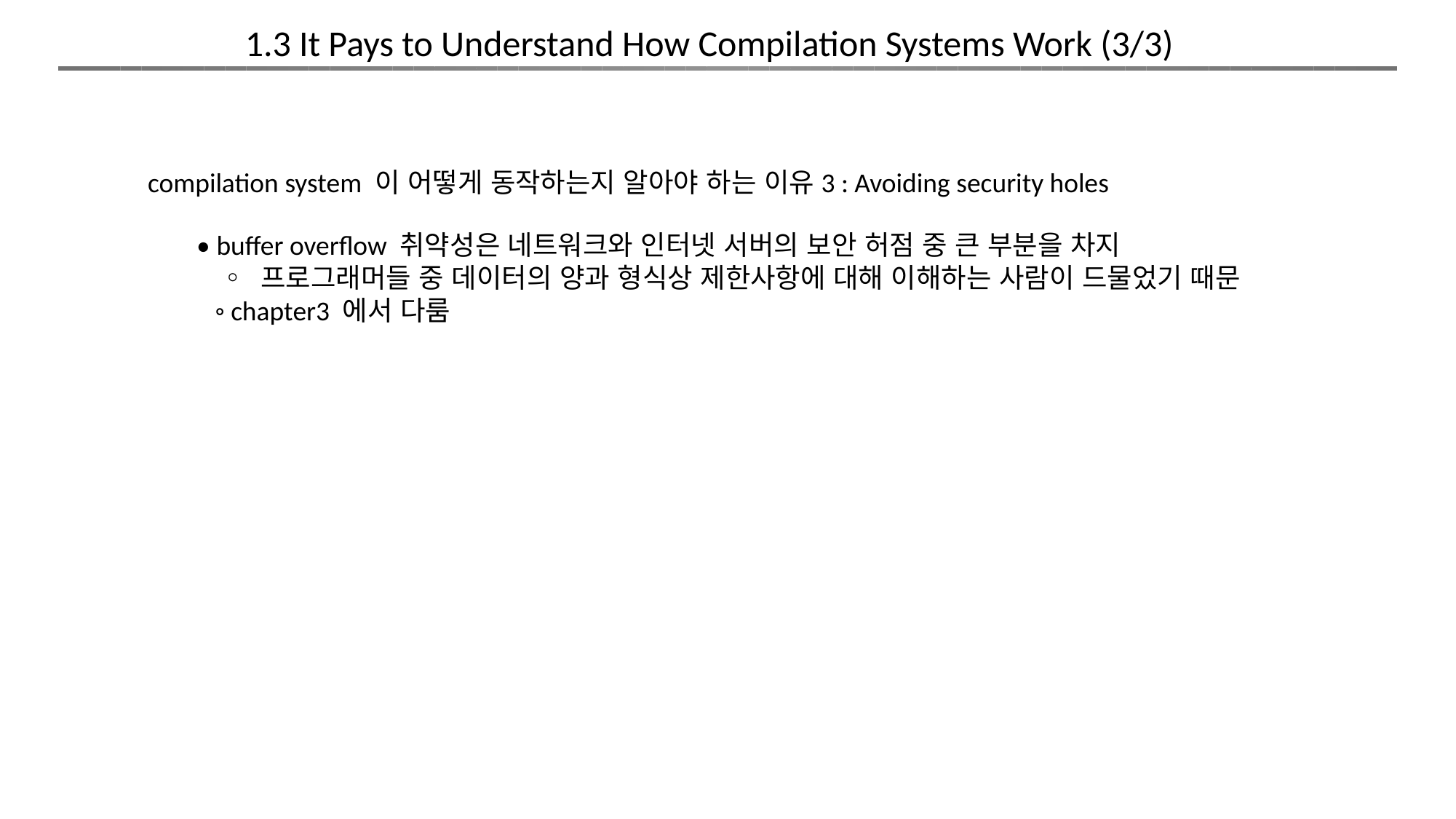

1.3 It Pays to Understand How Compilation Systems Work (3/3)

compilation system 이 어떻게 동작하는지 알아야 하는 이유3 : Avoiding security holes
• buffer overflow 취약성은 네트워크와 인터넷 서버의 보안 허점 중 큰 부분을 차지
   ◦ 프로그래머들 중 데이터의 양과 형식상 제한사항에 대해 이해하는 사람이 드물었기 때문
   ◦ chapter3 에서 다룸